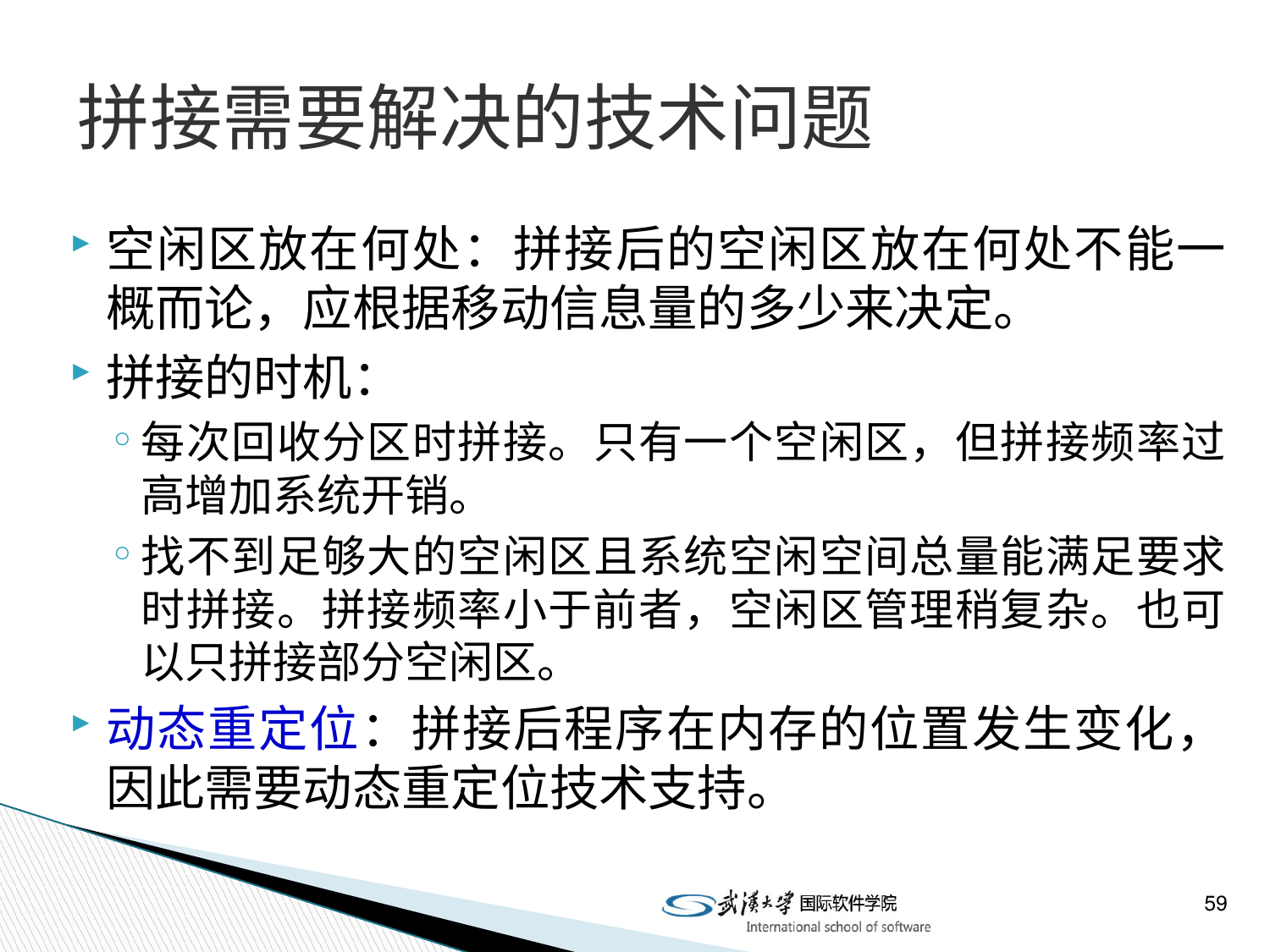

# 拼接需要解决的技术问题
空闲区放在何处：拼接后的空闲区放在何处不能一概而论，应根据移动信息量的多少来决定。
拼接的时机：
每次回收分区时拼接。只有一个空闲区，但拼接频率过高增加系统开销。
找不到足够大的空闲区且系统空闲空间总量能满足要求时拼接。拼接频率小于前者，空闲区管理稍复杂。也可以只拼接部分空闲区。
动态重定位：拼接后程序在内存的位置发生变化，因此需要动态重定位技术支持。